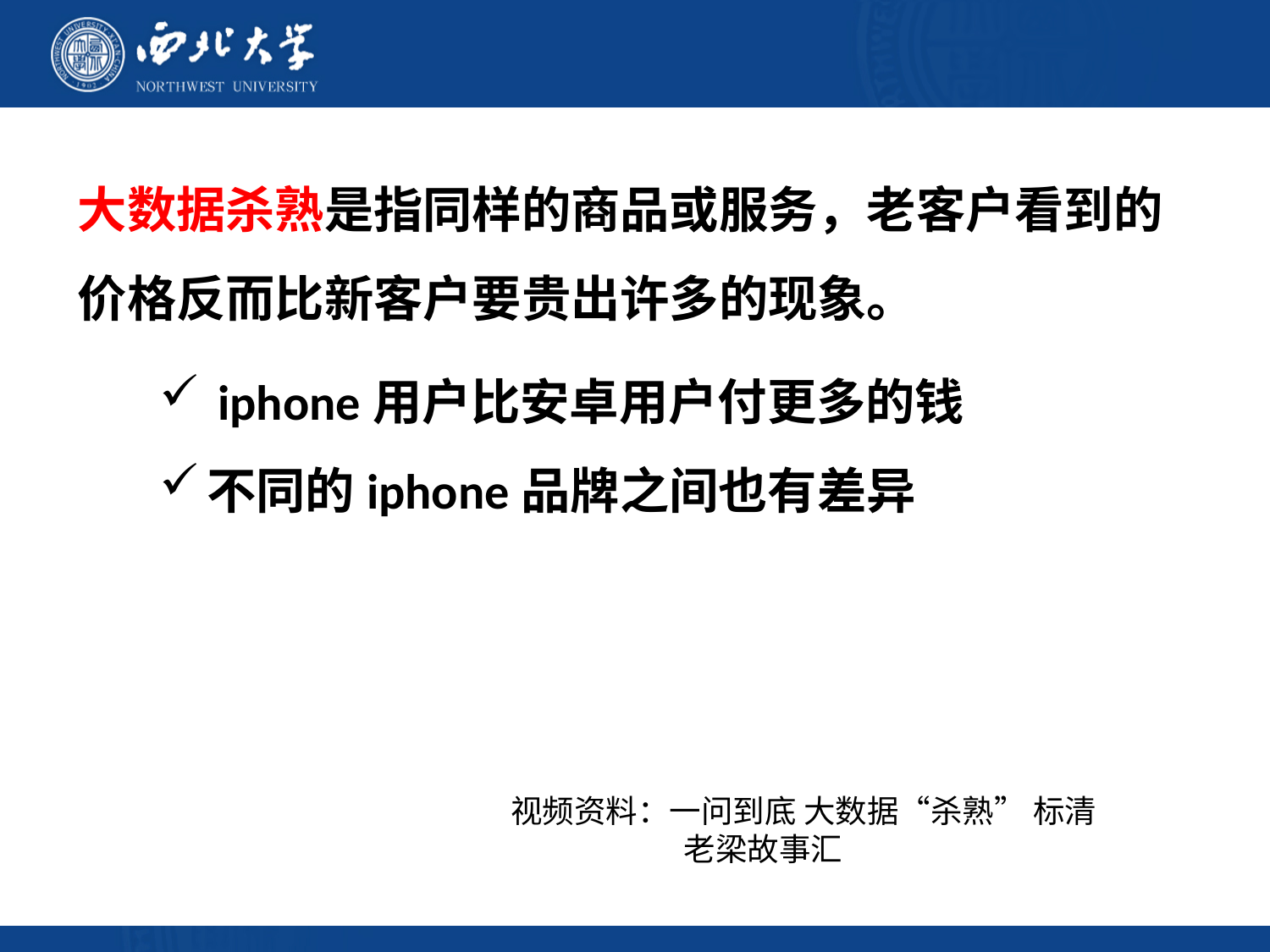

大数据杀熟是指同样的商品或服务，老客户看到的价格反而比新客户要贵出许多的现象。
 iphone用户比安卓用户付更多的钱
不同的iphone品牌之间也有差异
视频资料：一问到底 大数据“杀熟” 标清
                       老梁故事汇